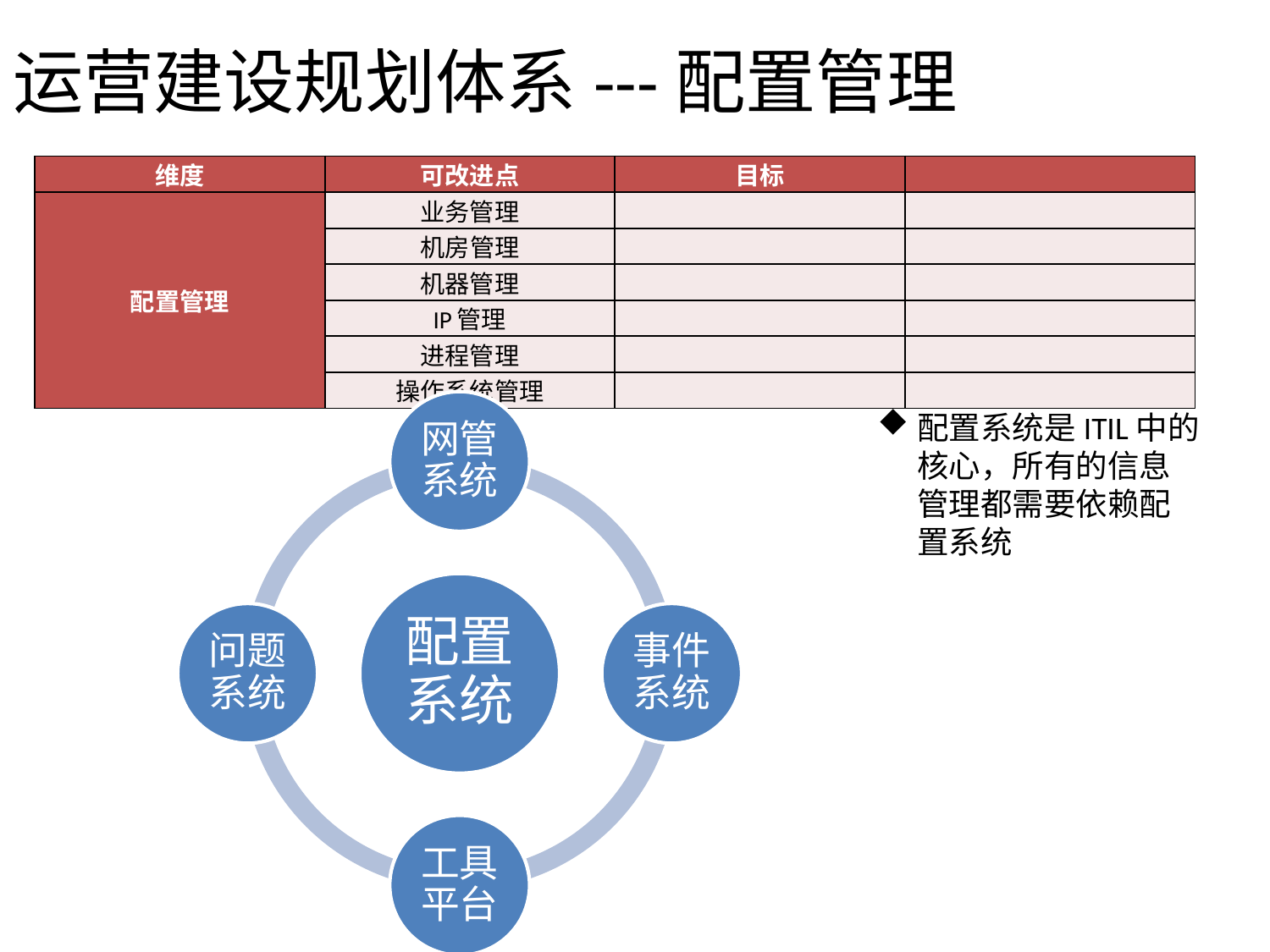

运营建设规划体系---配置管理
| 维度 | 可改进点 | 目标 |  |
| --- | --- | --- | --- |
| 配置管理 | 业务管理 |  |  |
|  | 机房管理 |  |  |
|  | 机器管理 |  |  |
|  | IP管理 |  |  |
|  | 进程管理 |  |  |
|  | 操作系统管理 |  |  |
配置系统
网管系统
事件系统
工具平台
问题系统
配置系统是ITIL中的核心，所有的信息管理都需要依赖配置系统